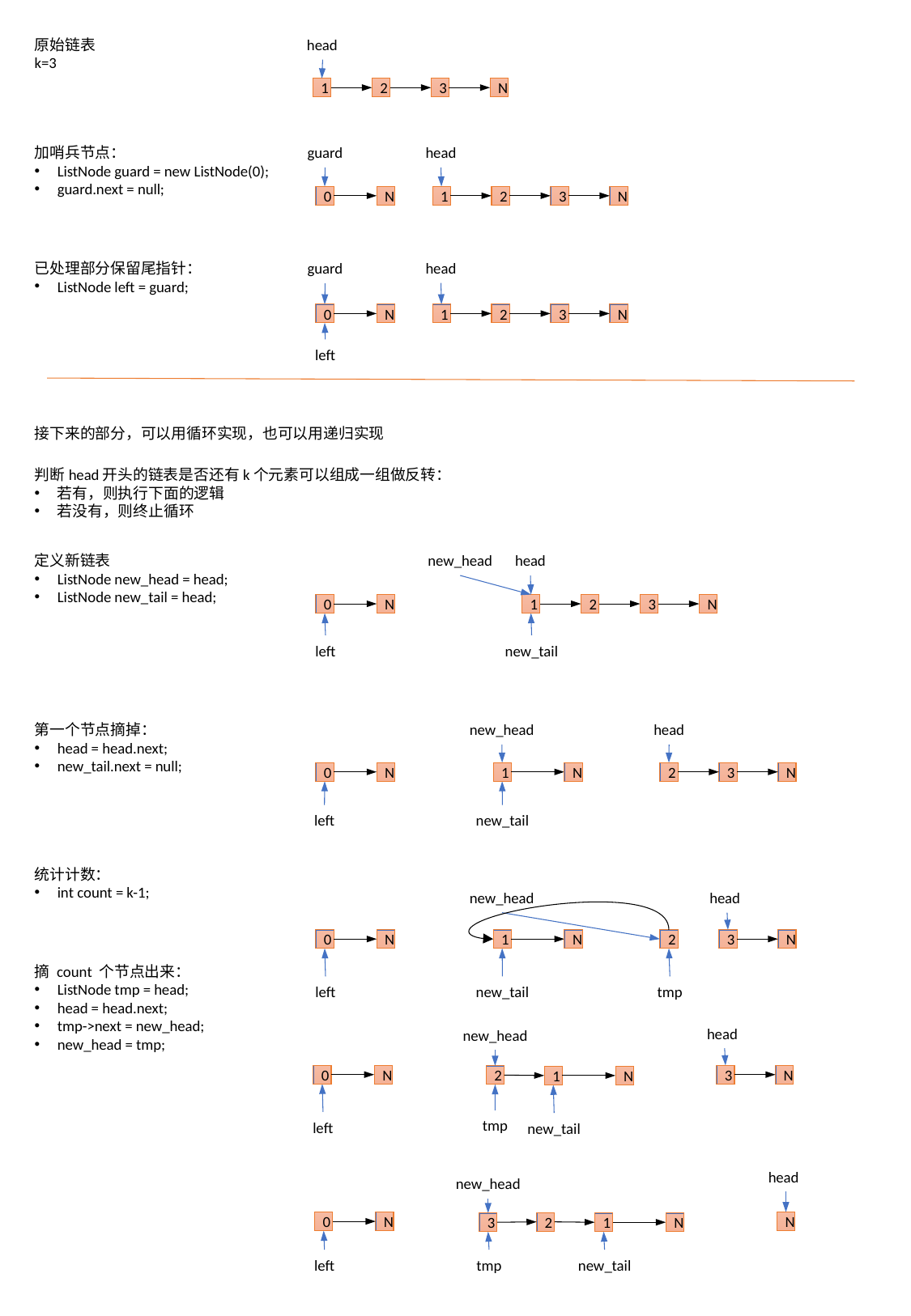

原始链表
k=3
head
1
2
3
N
加哨兵节点：
ListNode guard = new ListNode(0);
guard.next = null;
guard
head
0
N
1
2
3
N
已处理部分保留尾指针：
ListNode left = guard;
head
guard
0
N
1
2
3
N
left
接下来的部分，可以用循环实现，也可以用递归实现
判断head开头的链表是否还有k个元素可以组成一组做反转：
若有，则执行下面的逻辑
若没有，则终止循环
定义新链表
ListNode new_head = head;
ListNode new_tail = head;
new_head
head
0
N
1
2
3
N
left
new_tail
第一个节点摘掉：
head = head.next;
new_tail.next = null;
new_head
head
0
N
1
N
2
3
N
left
new_tail
统计计数：
int count = k-1;
new_head
head
0
N
1
N
2
3
N
left
new_tail
tmp
摘 count 个节点出来：
ListNode tmp = head;
head = head.next;
tmp->next = new_head;
new_head = tmp;
head
new_head
0
N
3
N
2
1
N
tmp
left
new_tail
head
new_head
0
N
N
2
3
1
N
left
tmp
new_tail